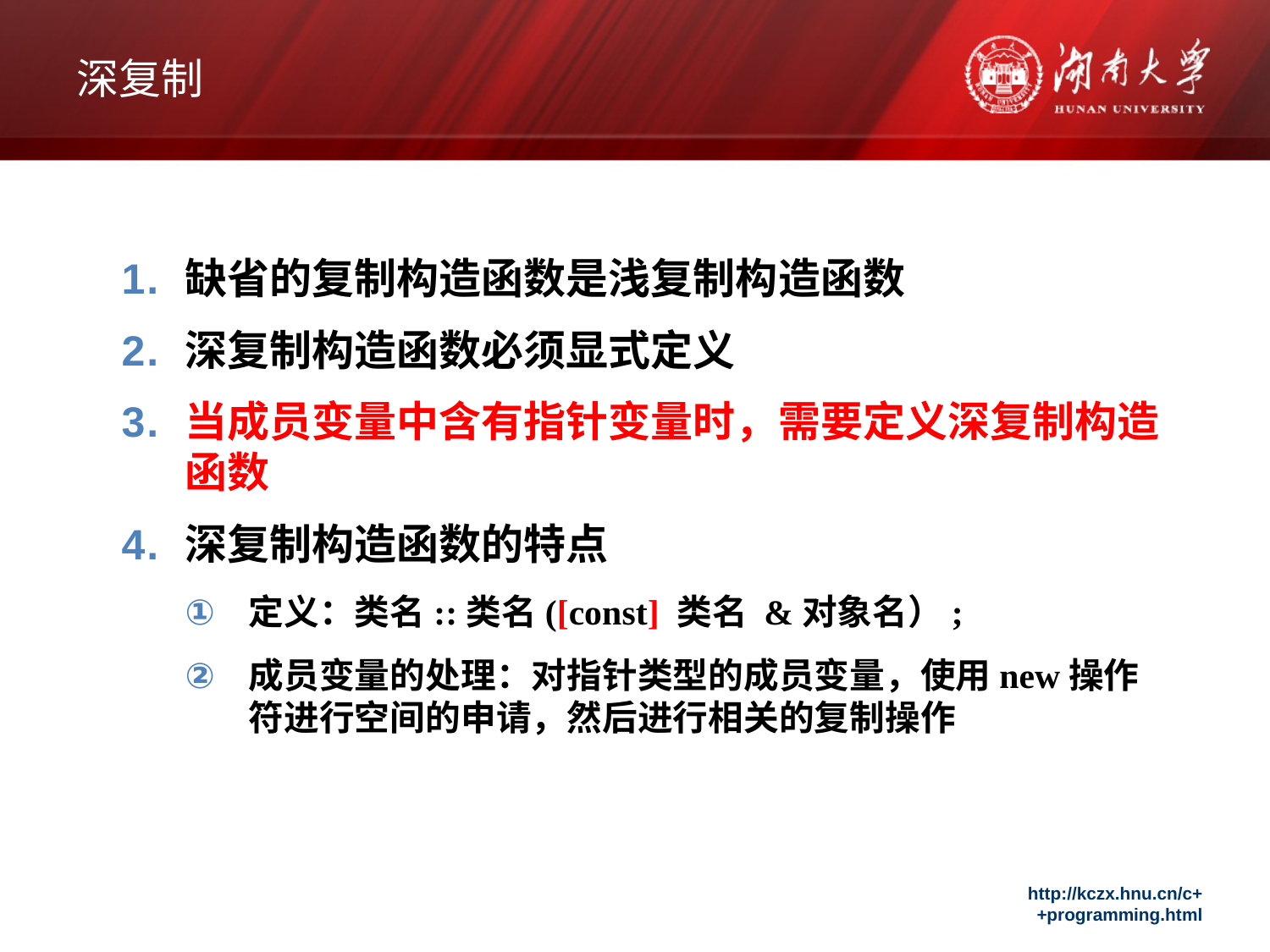

# 深复制
缺省的复制构造函数是浅复制构造函数
深复制构造函数必须显式定义
当成员变量中含有指针变量时，需要定义深复制构造函数
深复制构造函数的特点
定义：类名::类名([const] 类名 &对象名）;
成员变量的处理：对指针类型的成员变量，使用new操作符进行空间的申请，然后进行相关的复制操作